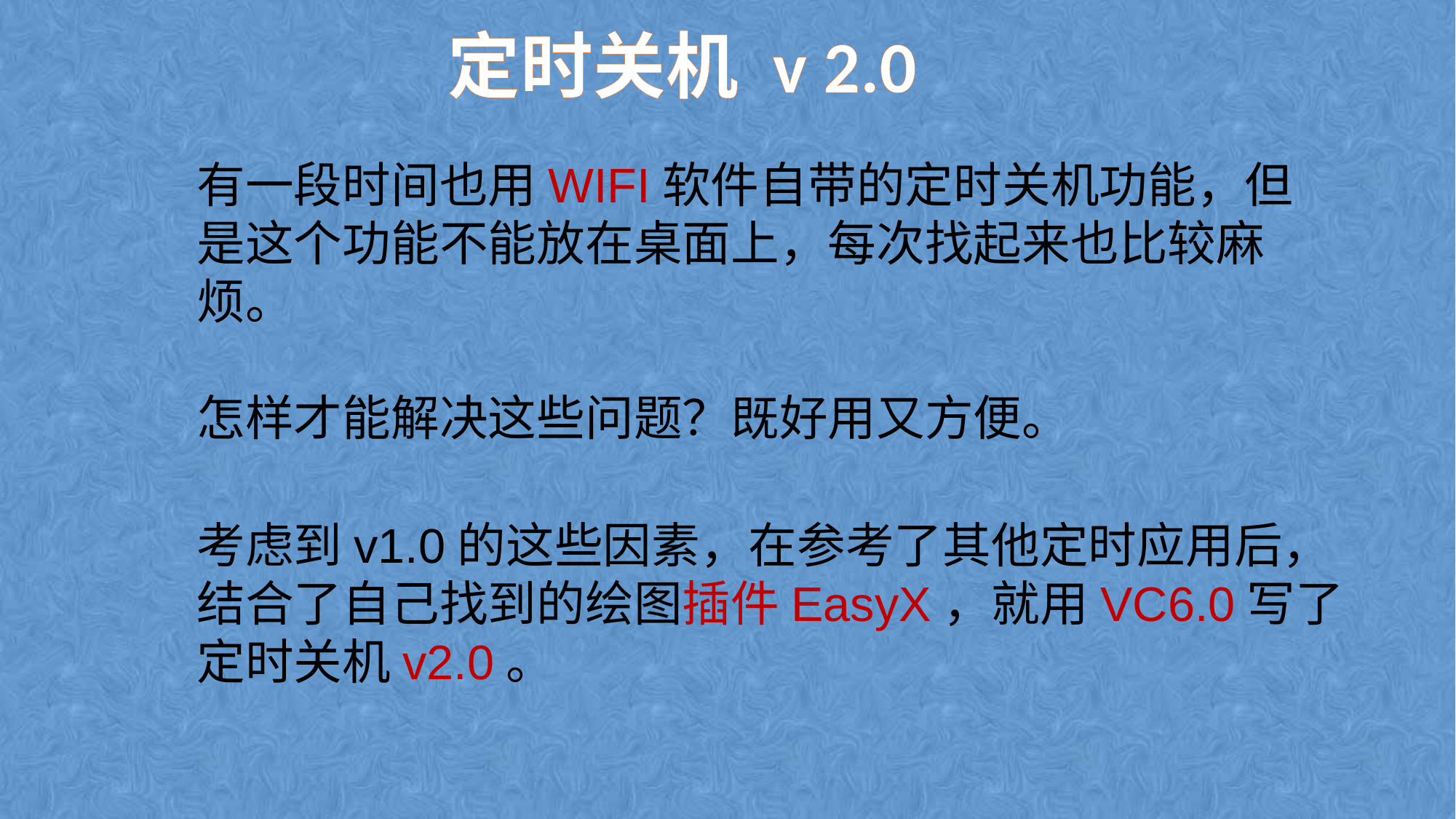

定时关机 v 2.0
有一段时间也用WIFI软件自带的定时关机功能，但是这个功能不能放在桌面上，每次找起来也比较麻烦。

怎样才能解决这些问题？既好用又方便。

考虑到v1.0的这些因素，在参考了其他定时应用后，结合了自己找到的绘图插件EasyX，就用VC6.0写了定时关机v2.0。